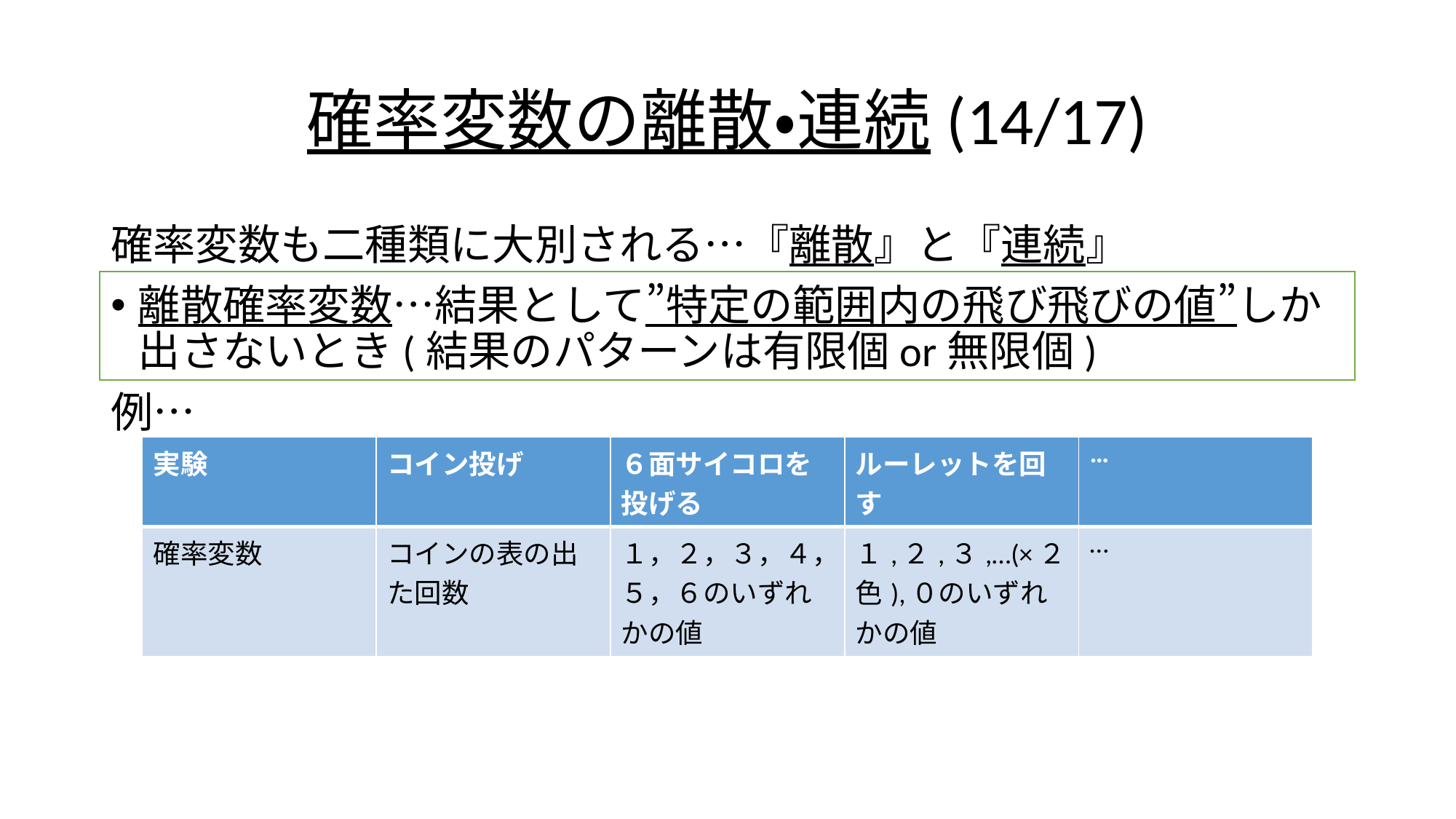

# 確率変数の離散・連続(14/17)
確率変数も二種類に大別される…『離散』と『連続』
離散確率変数…結果として”特定の範囲内の飛び飛びの値”しか出さないとき(結果のパターンは有限個or無限個)
例…

| 実験 | コイン投げ | ６面サイコロを 投げる | ルーレットを回す | … |
| --- | --- | --- | --- | --- |
| 確率変数 | コインの表の出た回数 | １，２，３，４，５，６のいずれかの値 | １,２,３,…(×２色),０のいずれかの値 | … |